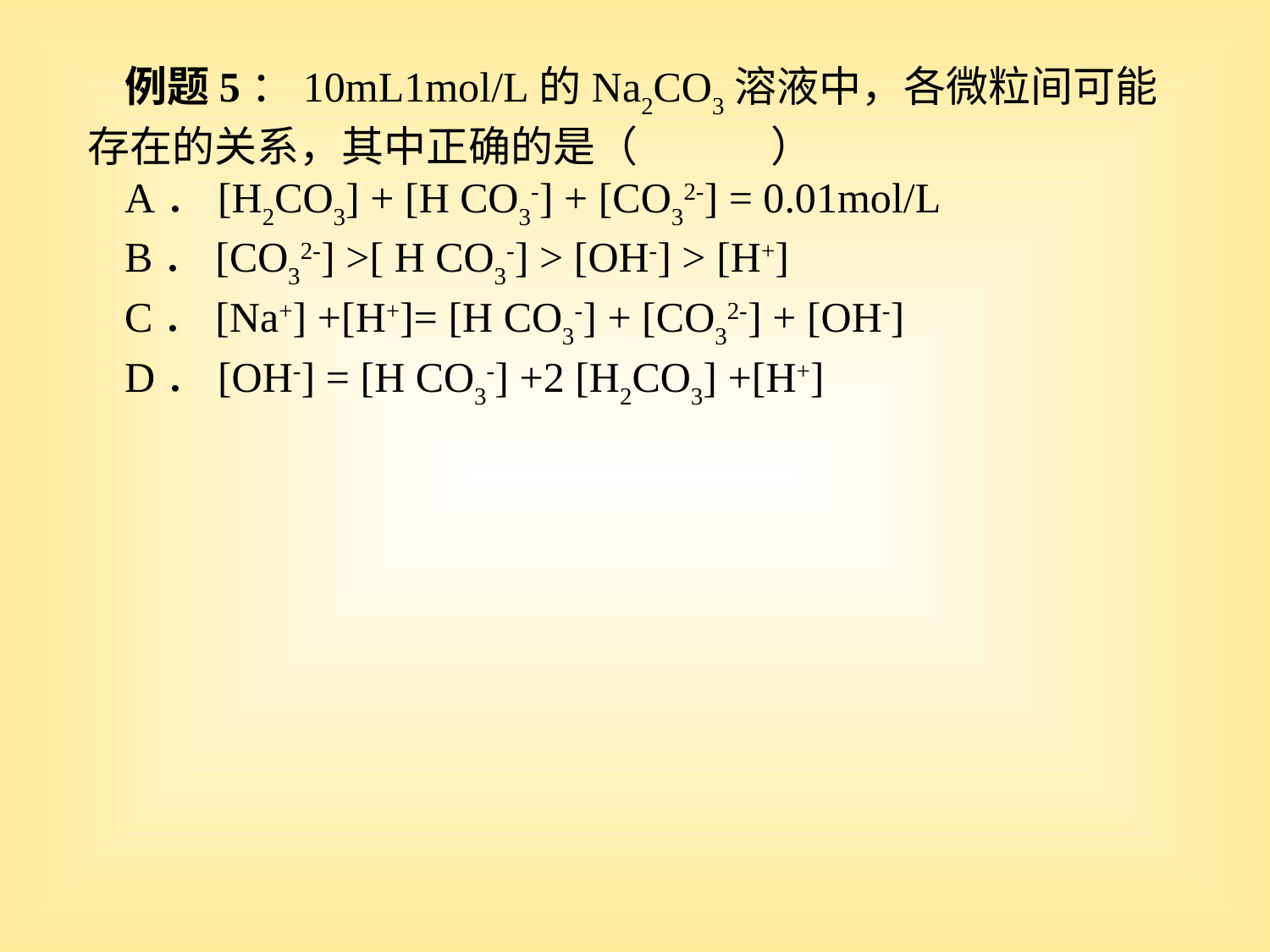

例题5：10mL1mol/L的Na2CO3溶液中，各微粒间可能存在的关系，其中正确的是（              ）
A．[H2CO3] + [H CO3-] + [CO32-] = 0.01mol/L
B．[CO32-] >[ H CO3-] > [OH-] > [H+]
C．[Na+] +[H+]= [H CO3-] + [CO32-] + [OH-]
D．[OH-] = [H CO3-] +2 [H2CO3] +[H+]